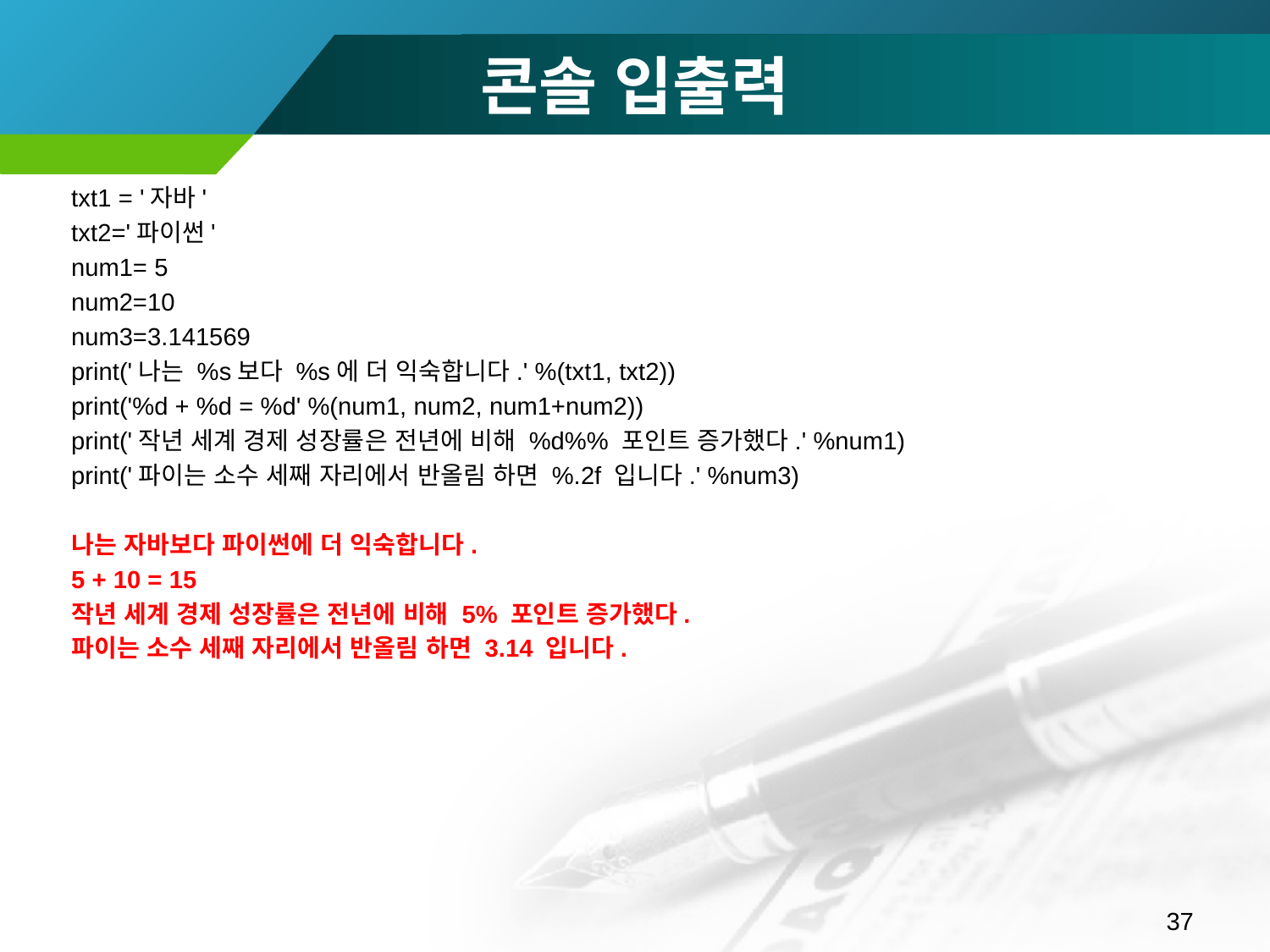

# 콘솔 입출력
txt1 = '자바'
txt2='파이썬'
num1= 5
num2=10
num3=3.141569
print('나는 %s보다 %s에 더 익숙합니다.' %(txt1, txt2))
print('%d + %d = %d' %(num1, num2, num1+num2))
print('작년 세계 경제 성장률은 전년에 비해 %d%% 포인트 증가했다.' %num1)
print('파이는 소수 세째 자리에서 반올림 하면 %.2f 입니다.' %num3)

나는 자바보다 파이썬에 더 익숙합니다.
5 + 10 = 15
작년 세계 경제 성장률은 전년에 비해 5% 포인트 증가했다.
파이는 소수 세째 자리에서 반올림 하면 3.14 입니다.
37